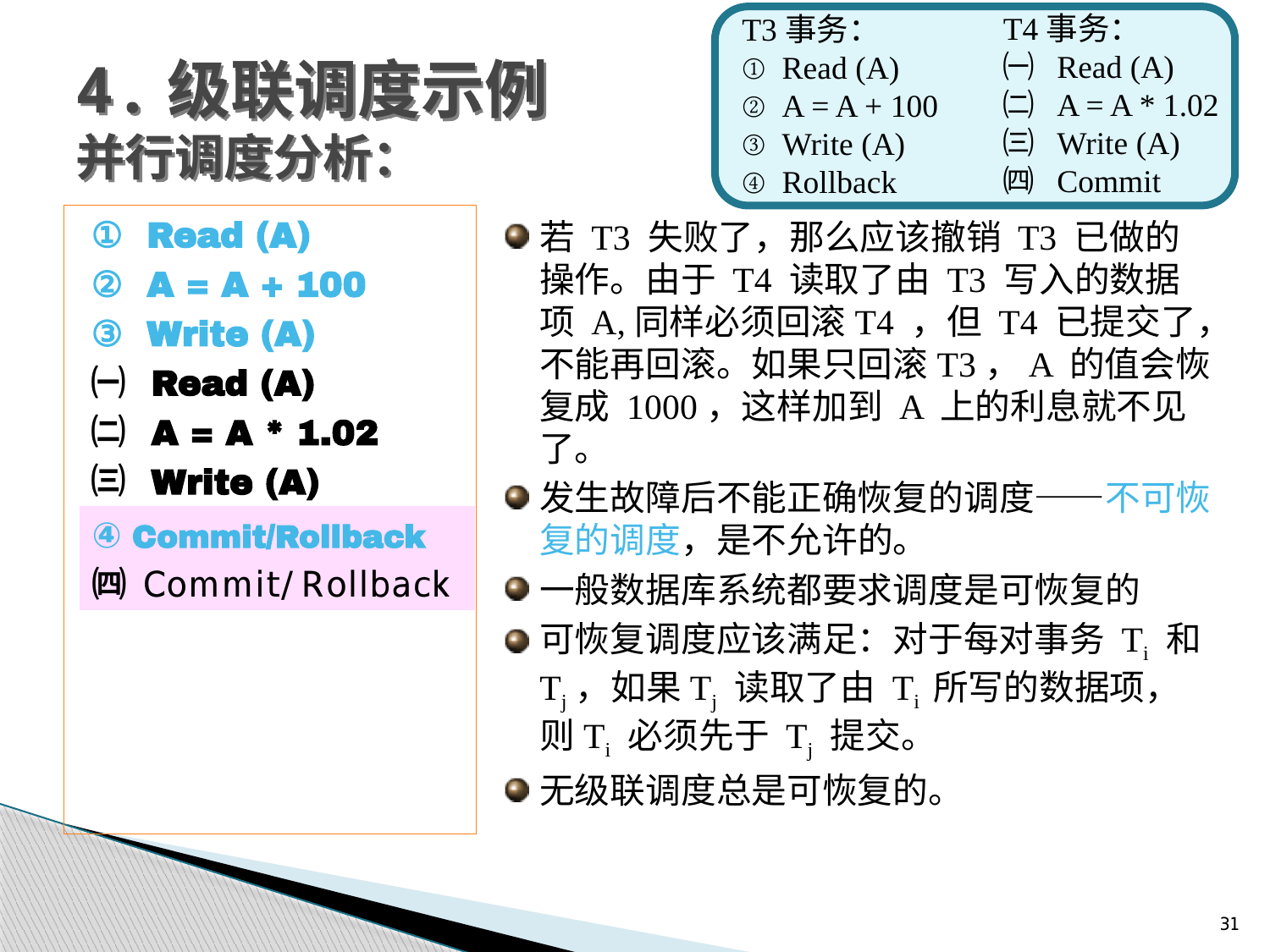

T3事务：
①  Read (A)
②  A = A + 100
③  Write (A)
④  Rollback
T4事务：
㈠  Read (A)
㈡  A = A * 1.02
㈢  Write (A)
㈣  Commit

4.级联调度示例
并行调度分析：
①  Read (A)
②  A = A + 100
③  Write (A)
㈠  Read (A)
㈡  A = A * 1.02
㈢  Write (A)
㈣  Commit
④  Rollback
若 T3 失败了，那么应该撤销 T3 已做的操作。由于 T4 读取了由 T3 写入的数据项 A,同样必须回滚T4 ，但 T4 已提交了，不能再回滚。如果只回滚T3，A 的值会恢复成 1000，这样加到 A 上的利息就不见了。
发生故障后不能正确恢复的调度——不可恢复的调度，是不允许的。
一般数据库系统都要求调度是可恢复的
可恢复调度应该满足：对于每对事务 Ti 和Tj，如果Tj 读取了由 Ti 所写的数据项，则Ti 必须先于 Tj 提交。
无级联调度总是可恢复的。
④ Commit/Rollback
㈣ Commit/Rollback
31